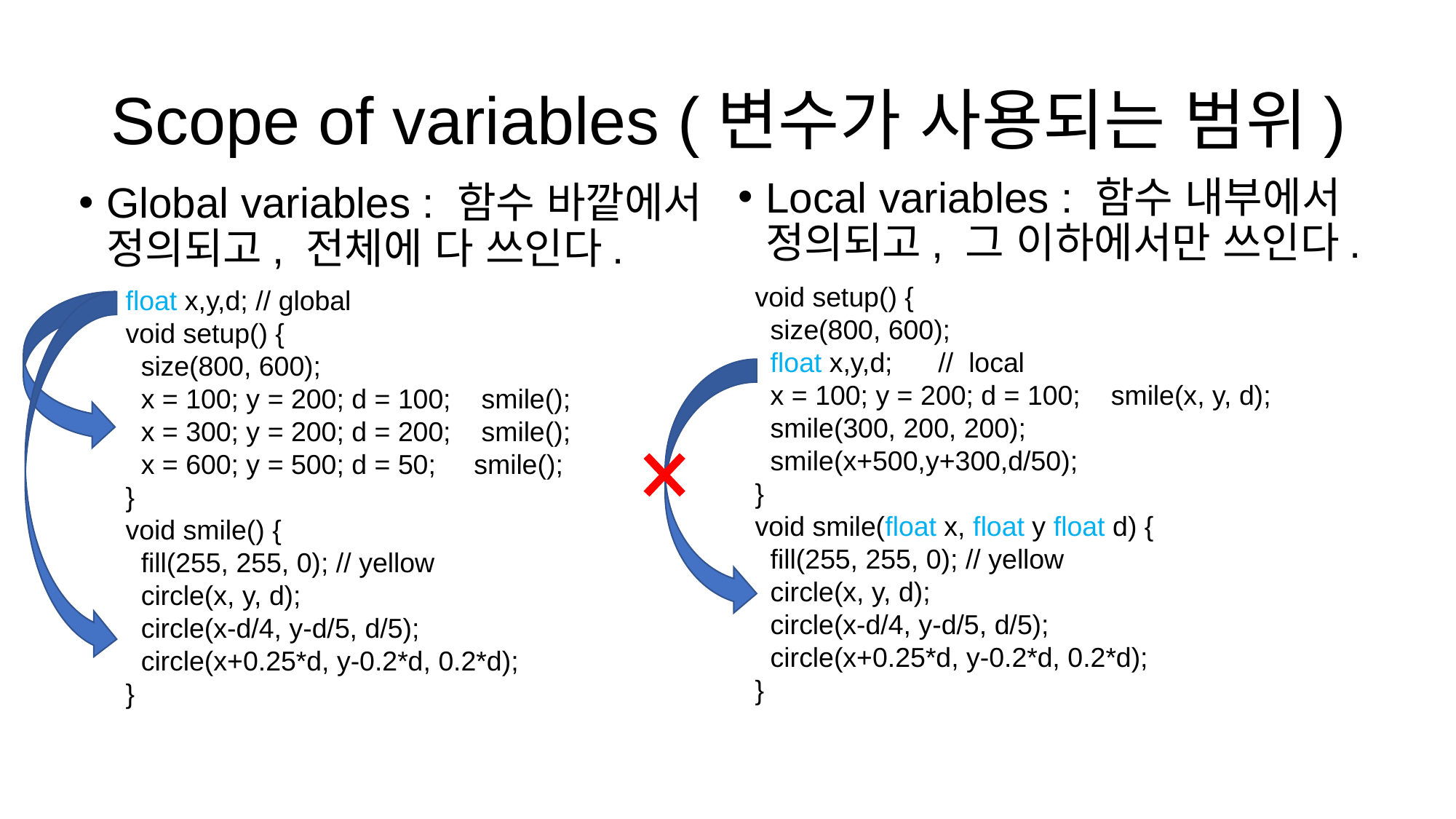

# Scope of variables (변수가 사용되는 범위)
Local variables : 함수 내부에서 정의되고, 그 이하에서만 쓰인다.
Global variables : 함수 바깥에서 정의되고, 전체에 다 쓰인다.
void setup() {
  size(800, 600);
  float x,y,d;      //  local
  x = 100; y = 200; d = 100;    smile(x, y, d);
  smile(300, 200, 200);
  smile(x+500,y+300,d/50);
}
void smile(float x, float y float d) {
  fill(255, 255, 0); // yellow
  circle(x, y, d);
  circle(x-d/4, y-d/5, d/5);
  circle(x+0.25*d, y-0.2*d, 0.2*d);
}
float x,y,d; // global
void setup() {
  size(800, 600);
  x = 100; y = 200; d = 100;    smile();
  x = 300; y = 200; d = 200;    smile();
  x = 600; y = 500; d = 50;     smile();
}
void smile() {
  fill(255, 255, 0); // yellow
  circle(x, y, d);
  circle(x-d/4, y-d/5, d/5);
  circle(x+0.25*d, y-0.2*d, 0.2*d);
}